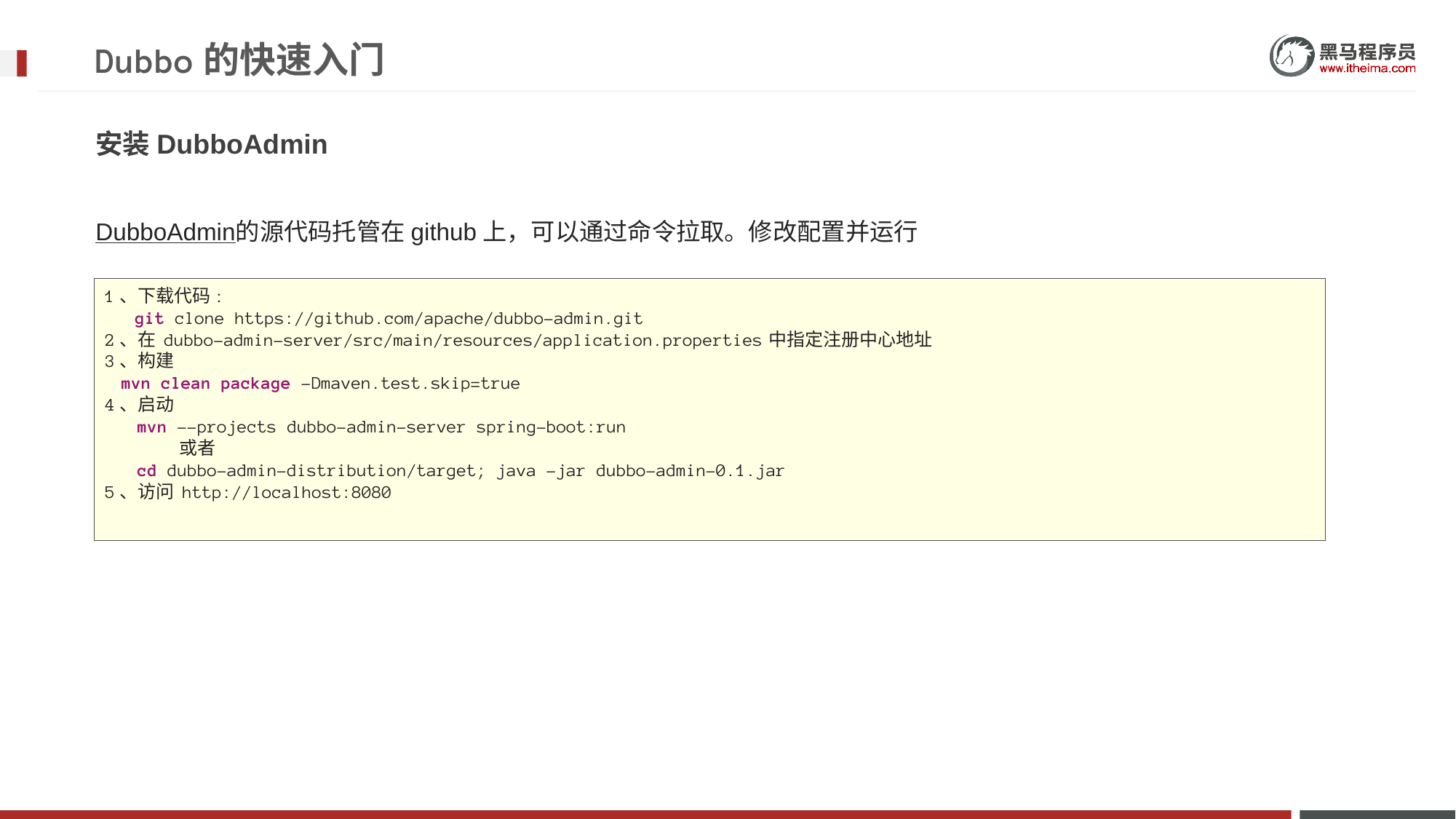

# Dubbo的快速入门
安装DubboAdmin
DubboAdmin的源代码托管在github上，可以通过命令拉取。修改配置并运行
1、下载代码:
   git clone https://github.com/apache/dubbo-admin.git
2、在 dubbo-admin-server/src/main/resources/application.properties中指定注册中心地址
3、构建
   mvn clean package -Dmaven.test.skip=true
4、启动
       mvn --projects dubbo-admin-server spring-boot:run
       或者
       cd dubbo-admin-distribution/target; java -jar dubbo-admin-0.1.jar
5、访问 http://localhost:8080